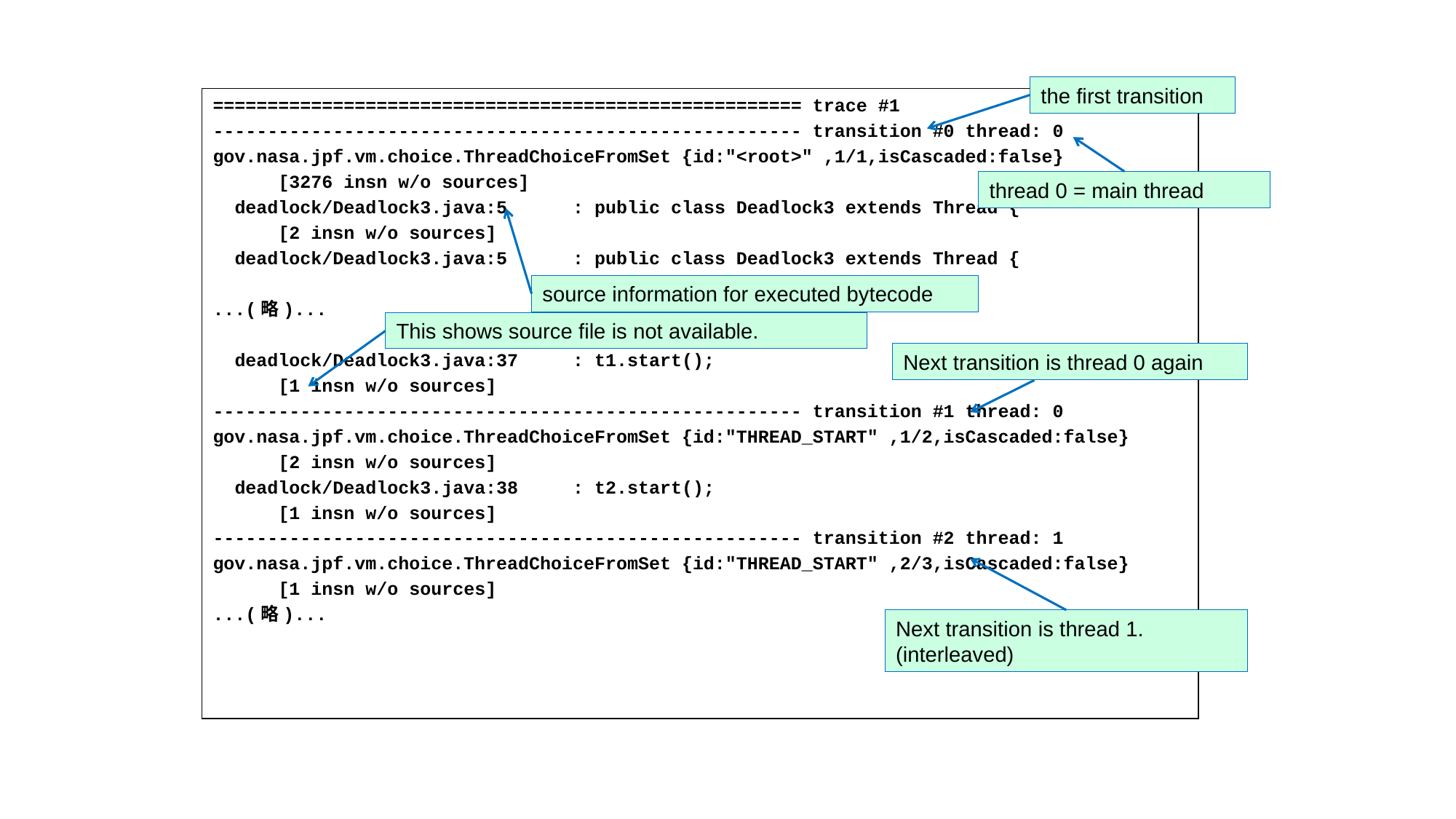

the first transition
====================================================== trace #1
------------------------------------------------------ transition #0 thread: 0
gov.nasa.jpf.vm.choice.ThreadChoiceFromSet {id:"<root>" ,1/1,isCascaded:false}
      [3276 insn w/o sources]
  deadlock/Deadlock3.java:5      : public class Deadlock3 extends Thread {
      [2 insn w/o sources]
  deadlock/Deadlock3.java:5      : public class Deadlock3 extends Thread {

...(略)...

  deadlock/Deadlock3.java:37     : t1.start();
      [1 insn w/o sources]
------------------------------------------------------ transition #1 thread: 0
gov.nasa.jpf.vm.choice.ThreadChoiceFromSet {id:"THREAD_START" ,1/2,isCascaded:false}
      [2 insn w/o sources]
  deadlock/Deadlock3.java:38     : t2.start();
      [1 insn w/o sources]
------------------------------------------------------ transition #2 thread: 1
gov.nasa.jpf.vm.choice.ThreadChoiceFromSet {id:"THREAD_START" ,2/3,isCascaded:false}
      [1 insn w/o sources]
...(略)...
thread 0 = main thread
source information for executed bytecode
This shows source file is not available.
Next transition is thread 0 again
Next transition is thread 1.
(interleaved)
6